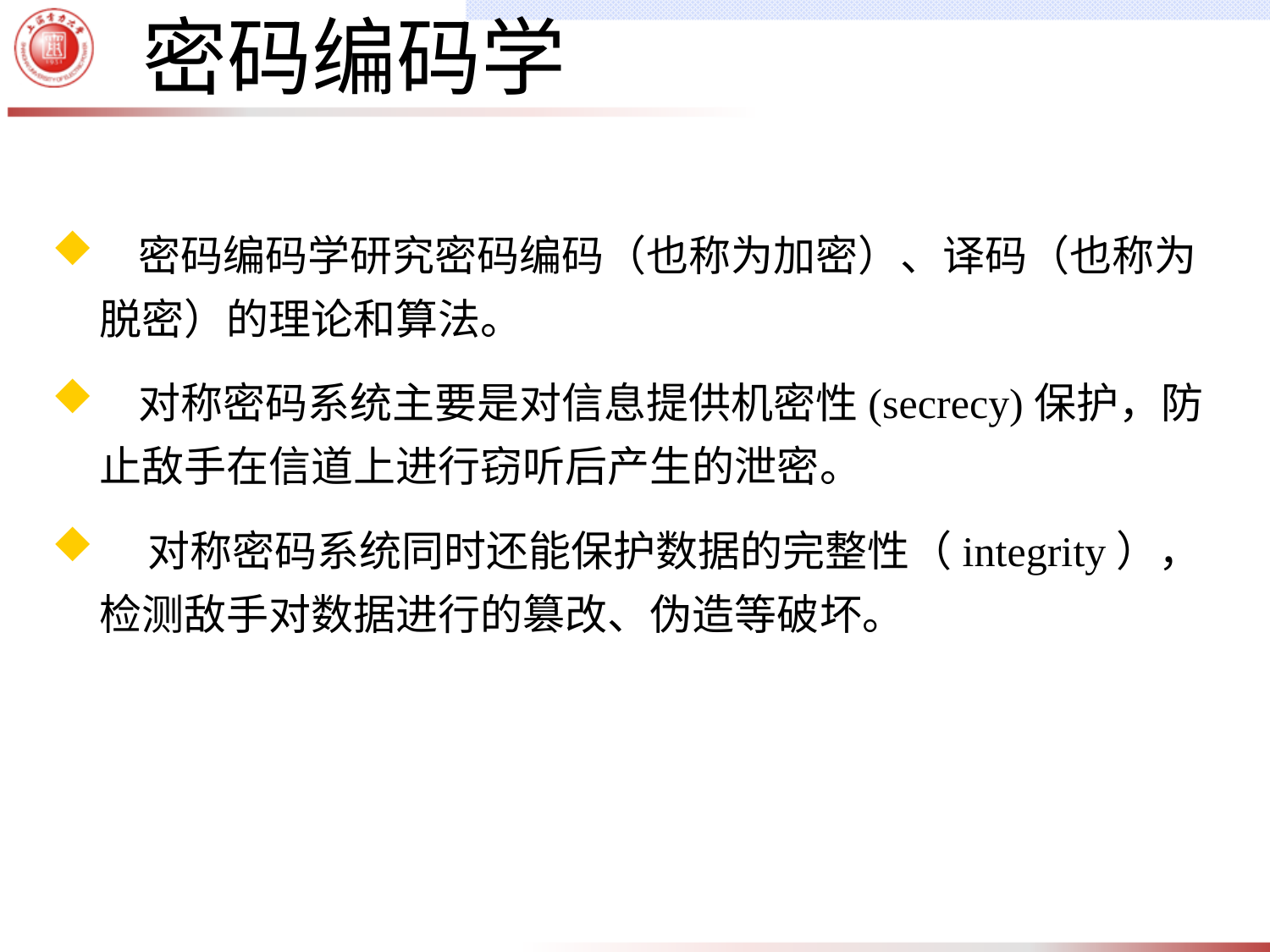

密码编码学
   密码编码学研究密码编码（也称为加密）、译码（也称为脱密）的理论和算法。
   对称密码系统主要是对信息提供机密性(secrecy)保护，防止敌手在信道上进行窃听后产生的泄密。
    对称密码系统同时还能保护数据的完整性（integrity），检测敌手对数据进行的篡改、伪造等破坏。